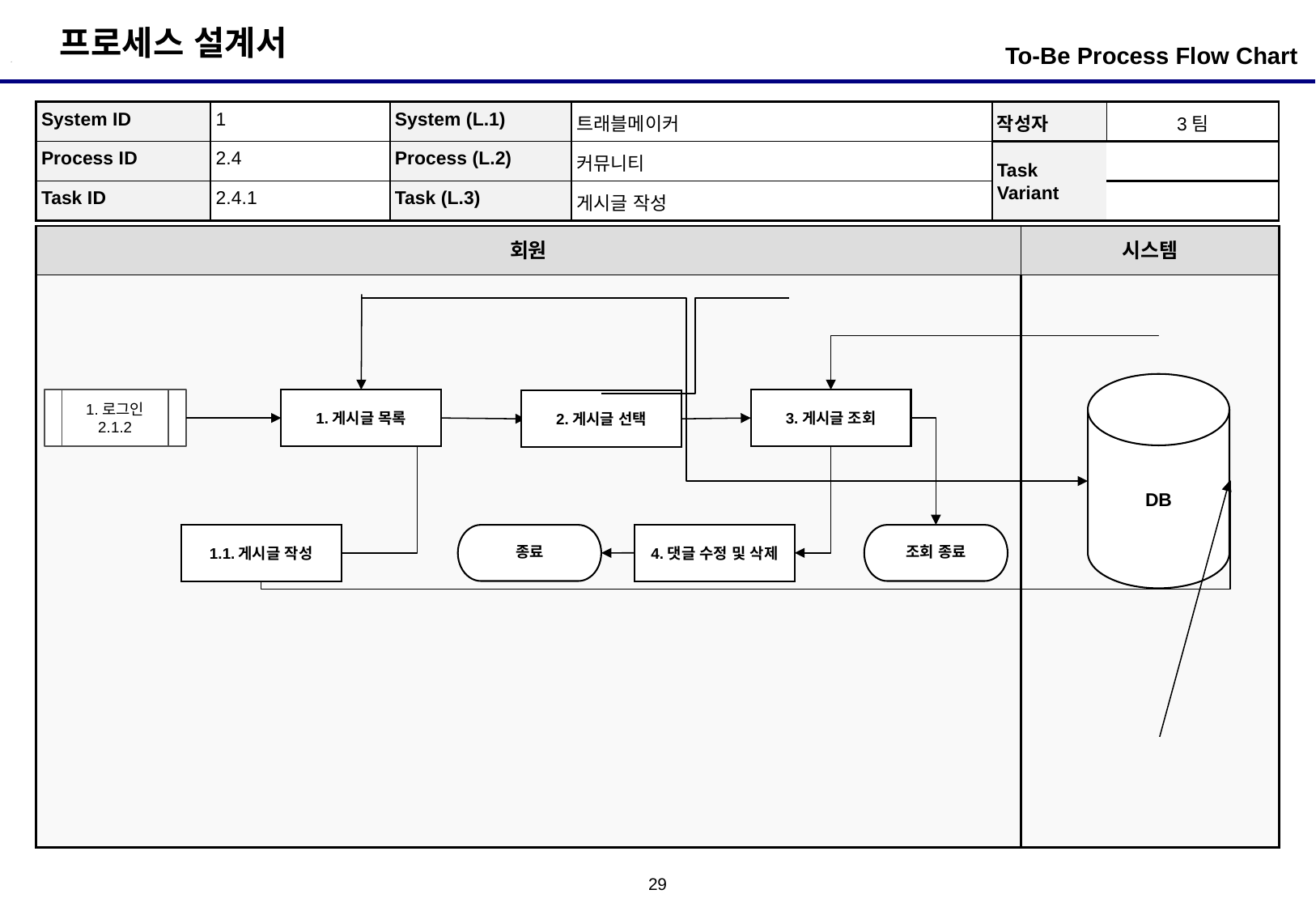

To-Be Process Flow Chart
| System ID | 1 | System (L.1) | 트래블메이커 | 작성자 | 3팀 |
| --- | --- | --- | --- | --- | --- |
| Process ID | 2.4 | Process (L.2) | 커뮤니티 | Task Variant |  |
| Task ID | 2.4.1 | Task (L.3) | 게시글 작성 |  |  |
| 회원 | 시스템 |
| --- | --- |
|  |  |
DB
1.로그인
2.1.2
3.게시글 조회
1.게시글 목록
2.게시글 선택
4.댓글 수정 및 삭제
1.1.게시글 작성
종료
조회 종료